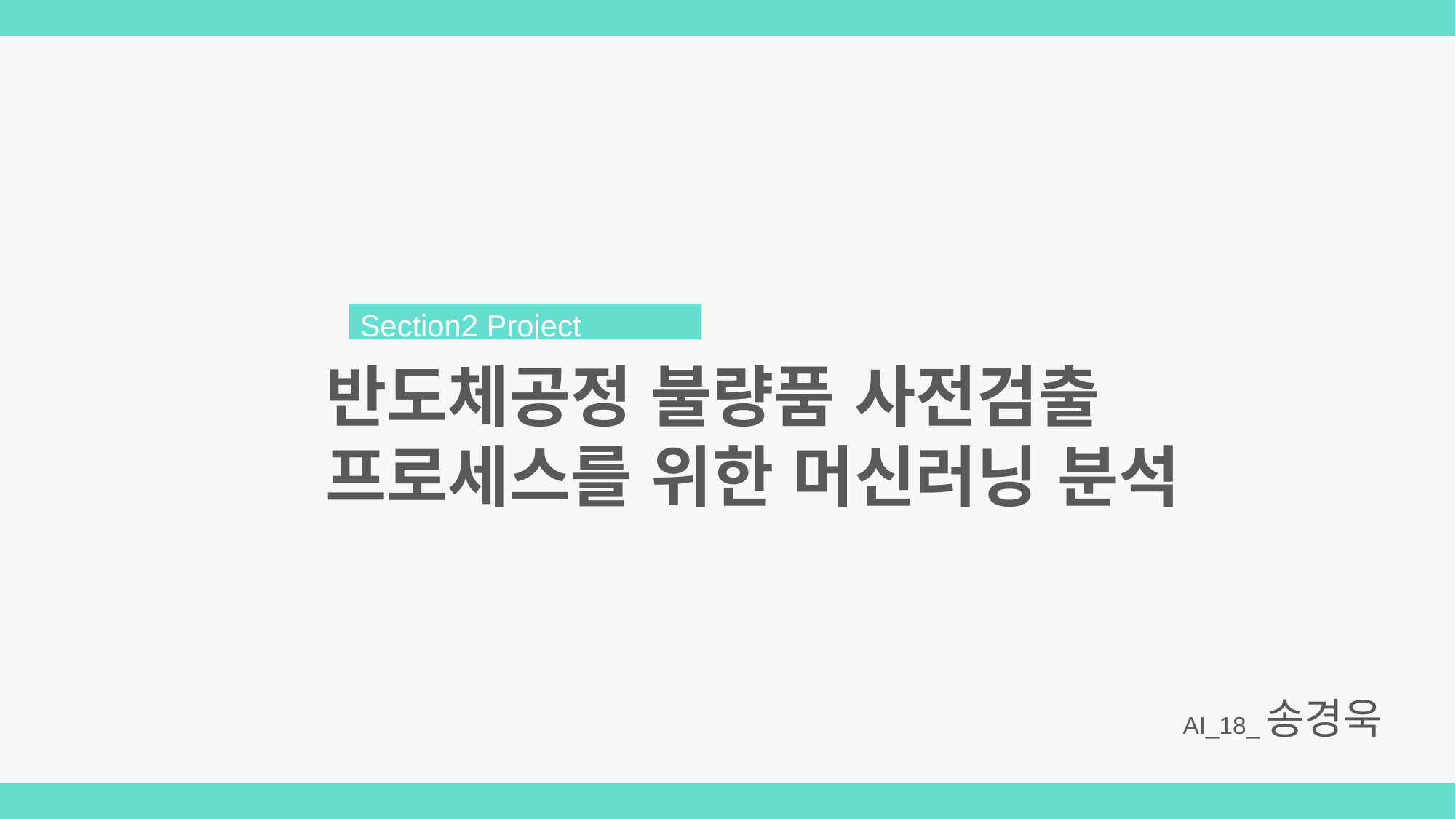

Section2 Project

반도체공정 불량품 사전검출
프로세스를 위한 머신러닝 분석
AI_18_송경욱